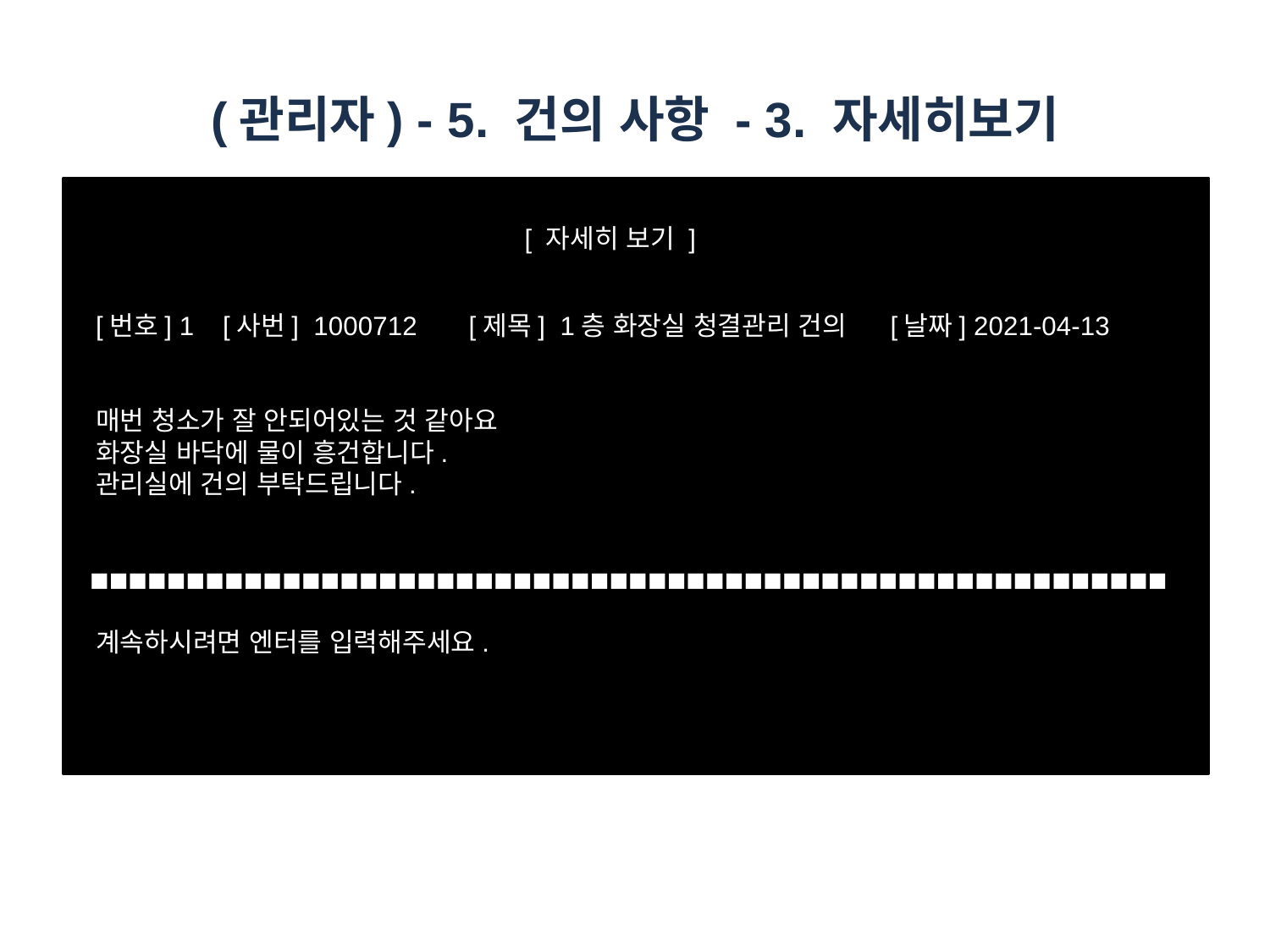

# (관리자) - 5. 건의 사항 - 3. 자세히보기

[ 자세히 보기 ]

[번호] 1	[사번]  1000712       [제목]  1층 화장실 청결관리 건의     [날짜] 2021-04-13

매번 청소가 잘 안되어있는 것 같아요
화장실 바닥에 물이 흥건합니다.
관리실에 건의 부탁드립니다.

계속하시려면 엔터를 입력해주세요.
■■■■■■■■■■■■■■■■■■■■■■■■■■■■■■■■■■■■■■■■■■■■■■■■■■■■■■■■